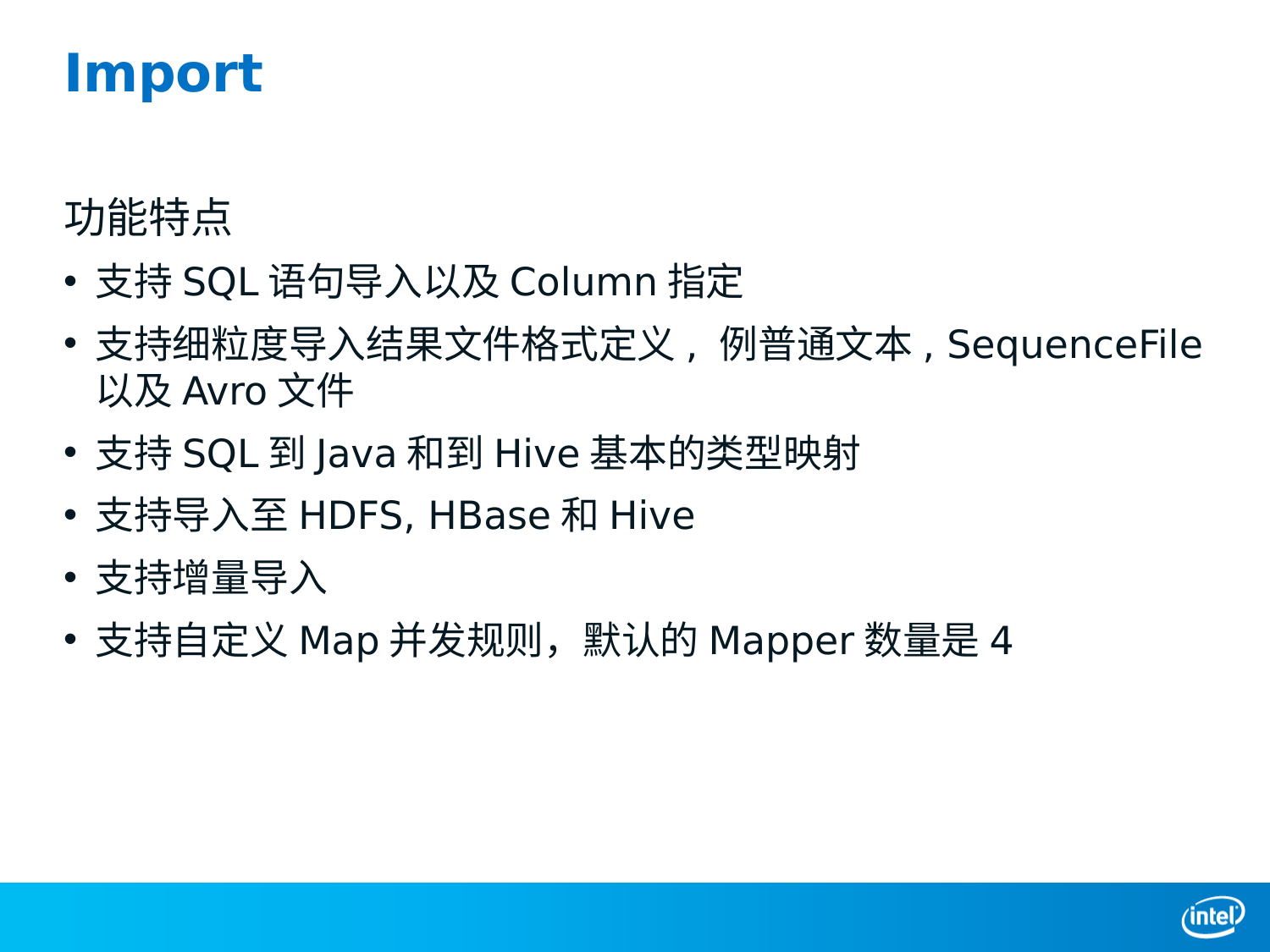

# Import
功能特点
支持SQL语句导入以及Column指定
支持细粒度导入结果文件格式定义, 例普通文本, SequenceFile以及Avro文件
支持SQL到Java和到Hive基本的类型映射
支持导入至HDFS, HBase和Hive
支持增量导入
支持自定义Map并发规则，默认的Mapper数量是4